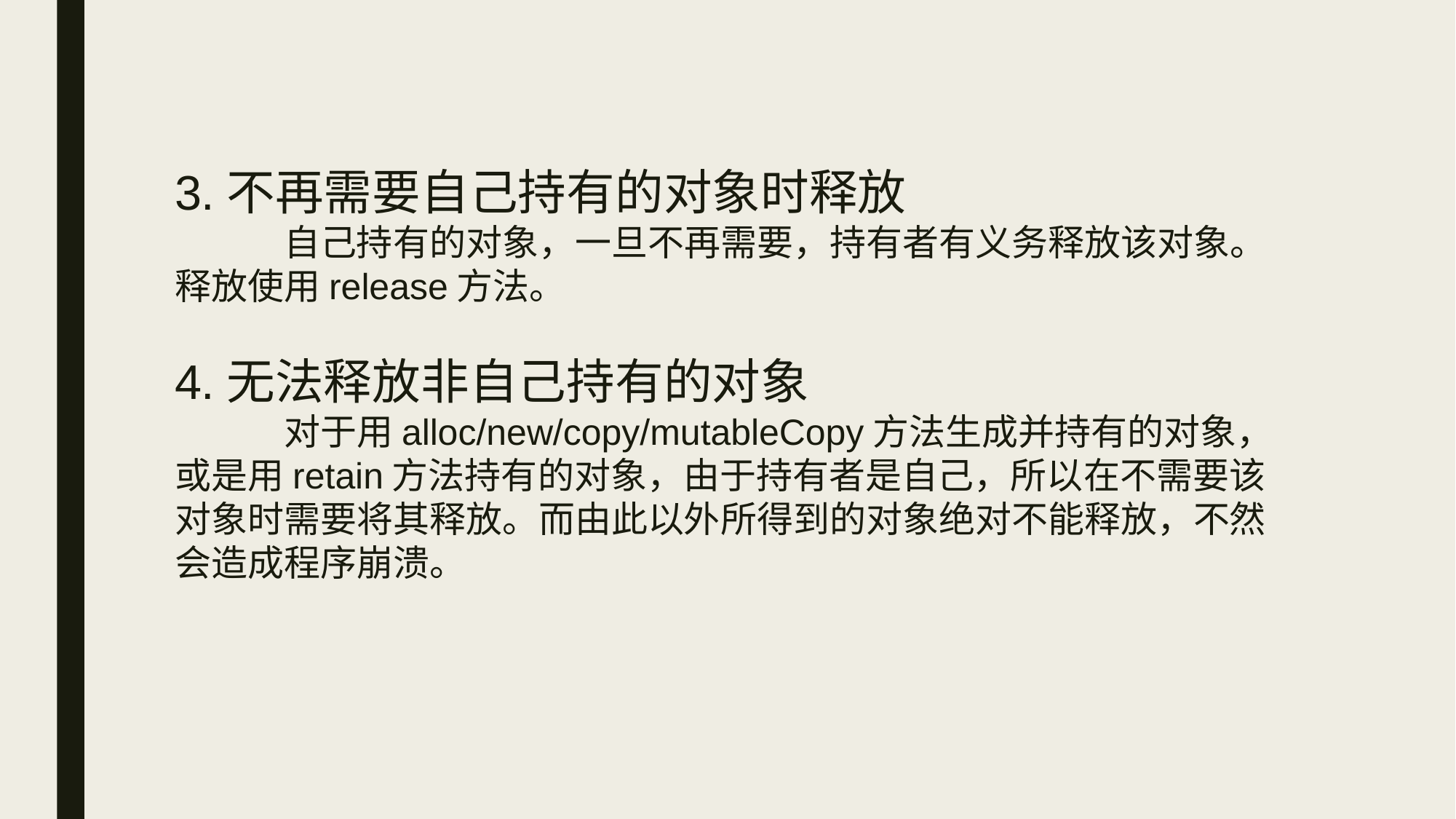

3.不再需要自己持有的对象时释放
	自己持有的对象，一旦不再需要，持有者有义务释放该对象。释放使用release方法。

4.无法释放非自己持有的对象
	对于用alloc/new/copy/mutableCopy方法生成并持有的对象，或是用retain方法持有的对象，由于持有者是自己，所以在不需要该对象时需要将其释放。而由此以外所得到的对象绝对不能释放，不然会造成程序崩溃。